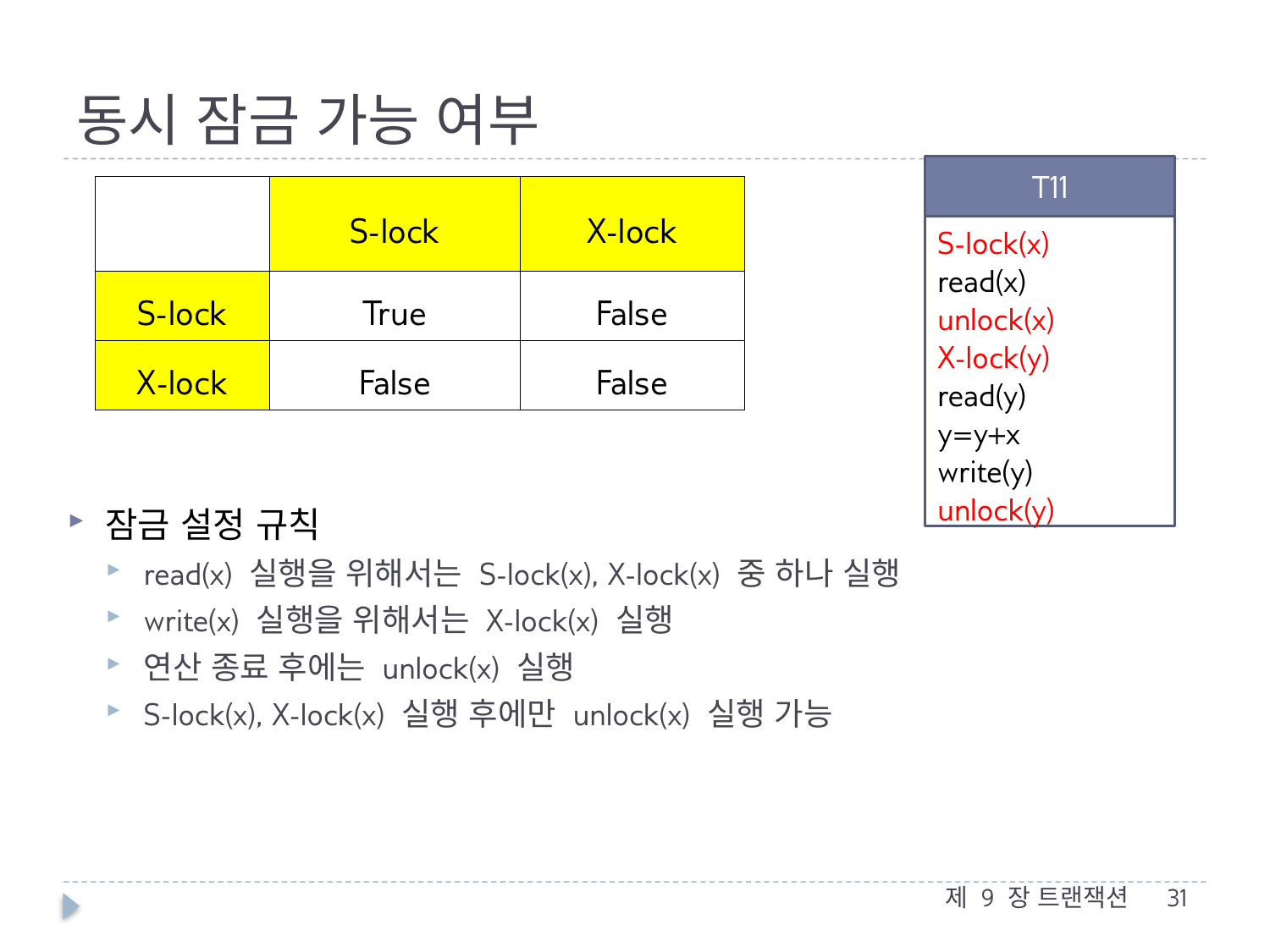

# 동시 잠금 가능 여부
T11
|  | S-lock | X-lock |
| --- | --- | --- |
| S-lock | True | False |
| X-lock | False | False |
S-lock(x)
read(x)
unlock(x)
X-lock(y)
read(y)
y=y+x
write(y)
unlock(y)
잠금 설정 규칙
read(x) 실행을 위해서는 S-lock(x), X-lock(x) 중 하나 실행
write(x) 실행을 위해서는 X-lock(x) 실행
연산 종료 후에는 unlock(x) 실행
S-lock(x), X-lock(x) 실행 후에만 unlock(x) 실행 가능
제 9 장 트랜잭션
31